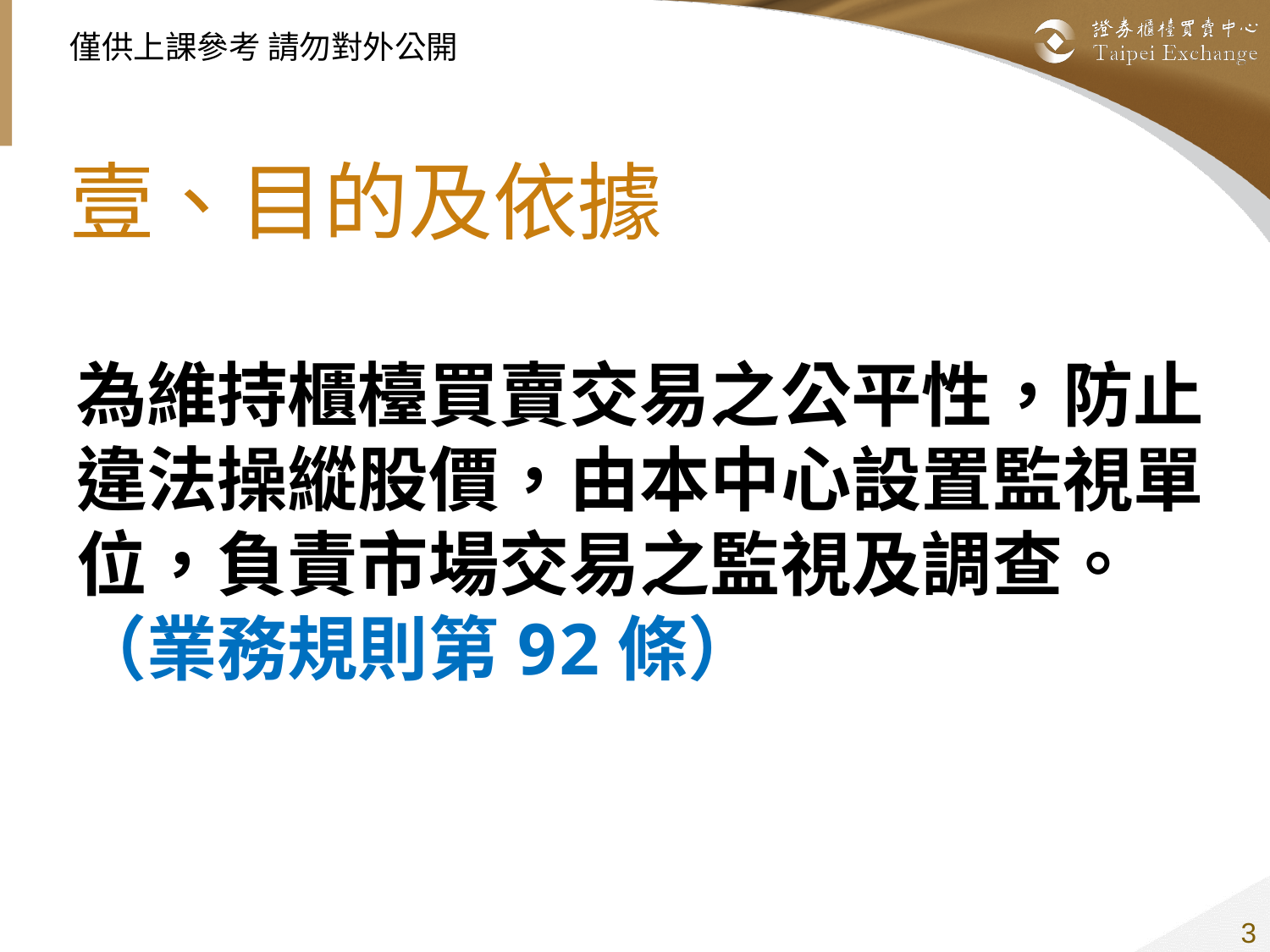

# 壹、目的及依據
為維持櫃檯買賣交易之公平性，防止違法操縱股價，由本中心設置監視單位，負責市場交易之監視及調查。（業務規則第92條）